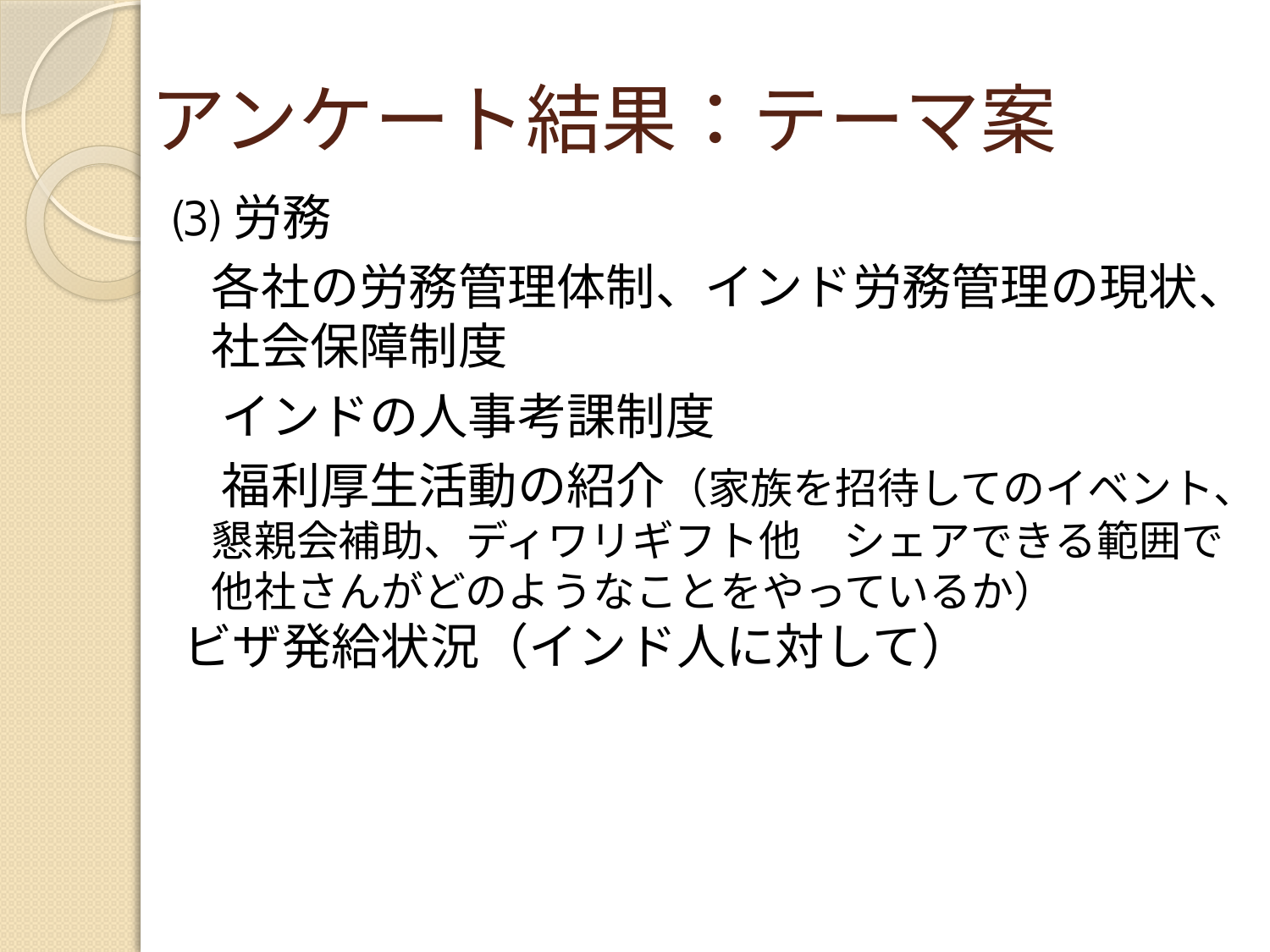

# アンケート結果：テーマ案
(3)労務
	各社の労務管理体制、インド労務管理の現状、社会保障制度
　インドの人事考課制度
　福利厚生活動の紹介（家族を招待してのイベント、懇親会補助、ディワリギフト他　シェアできる範囲で他社さんがどのようなことをやっているか）
 ビザ発給状況（インド人に対して）